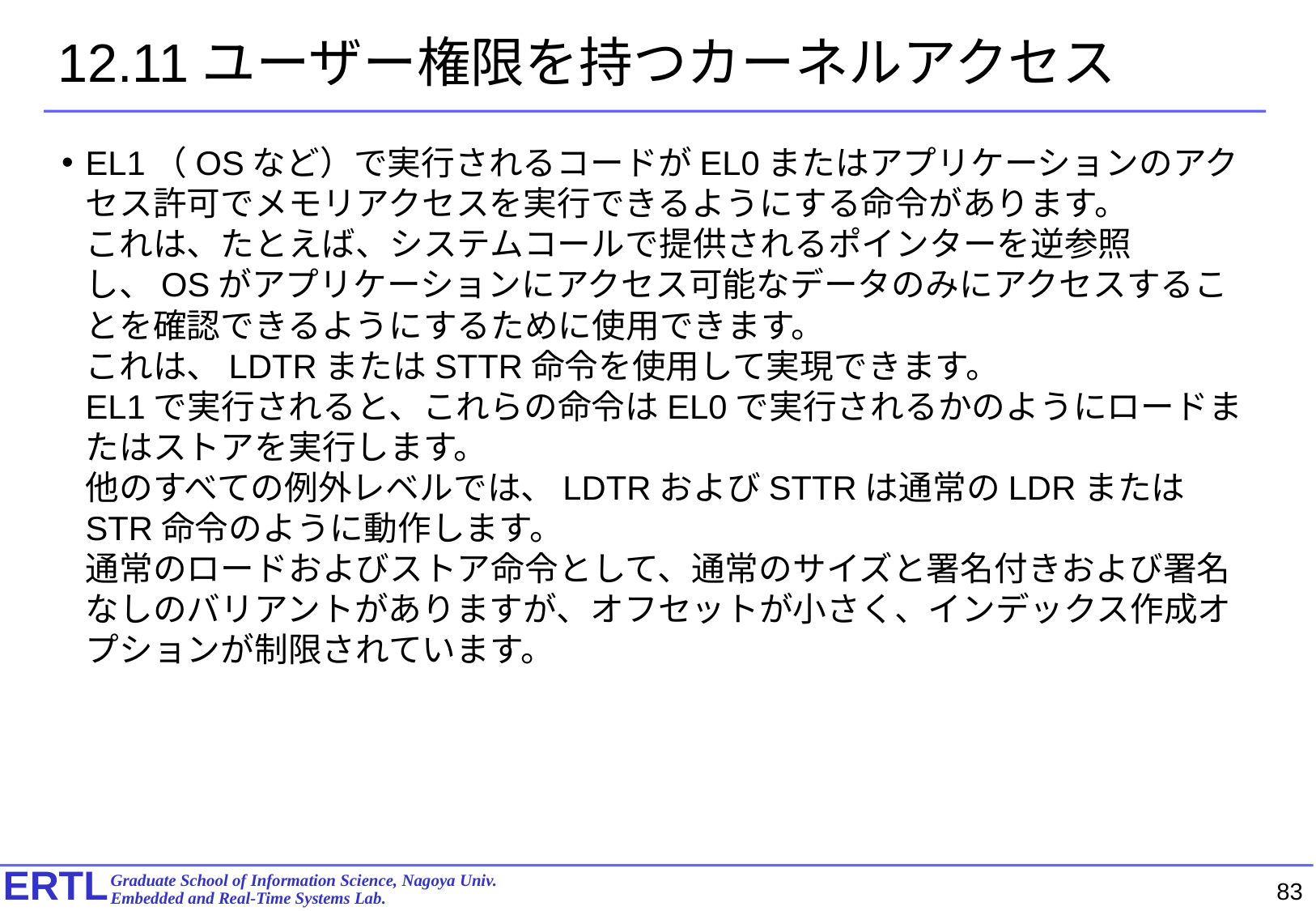

# 12.11ユーザー権限を持つカーネルアクセス
EL1（OSなど）で実行されるコードがEL0またはアプリケーションのアクセス許可でメモリアクセスを実行できるようにする命令があります。
これは、たとえば、システムコールで提供されるポインターを逆参照し、OSがアプリケーションにアクセス可能なデータのみにアクセスすることを確認できるようにするために使用できます。
これは、LDTRまたはSTTR命令を使用して実現できます。
EL1で実行されると、これらの命令はEL0で実行されるかのようにロードまたはストアを実行します。
他のすべての例外レベルでは、LDTRおよびSTTRは通常のLDRまたはSTR命令のように動作します。
通常のロードおよびストア命令として、通常のサイズと署名付きおよび署名なしのバリアントがありますが、オフセットが小さく、インデックス作成オプションが制限されています。

83